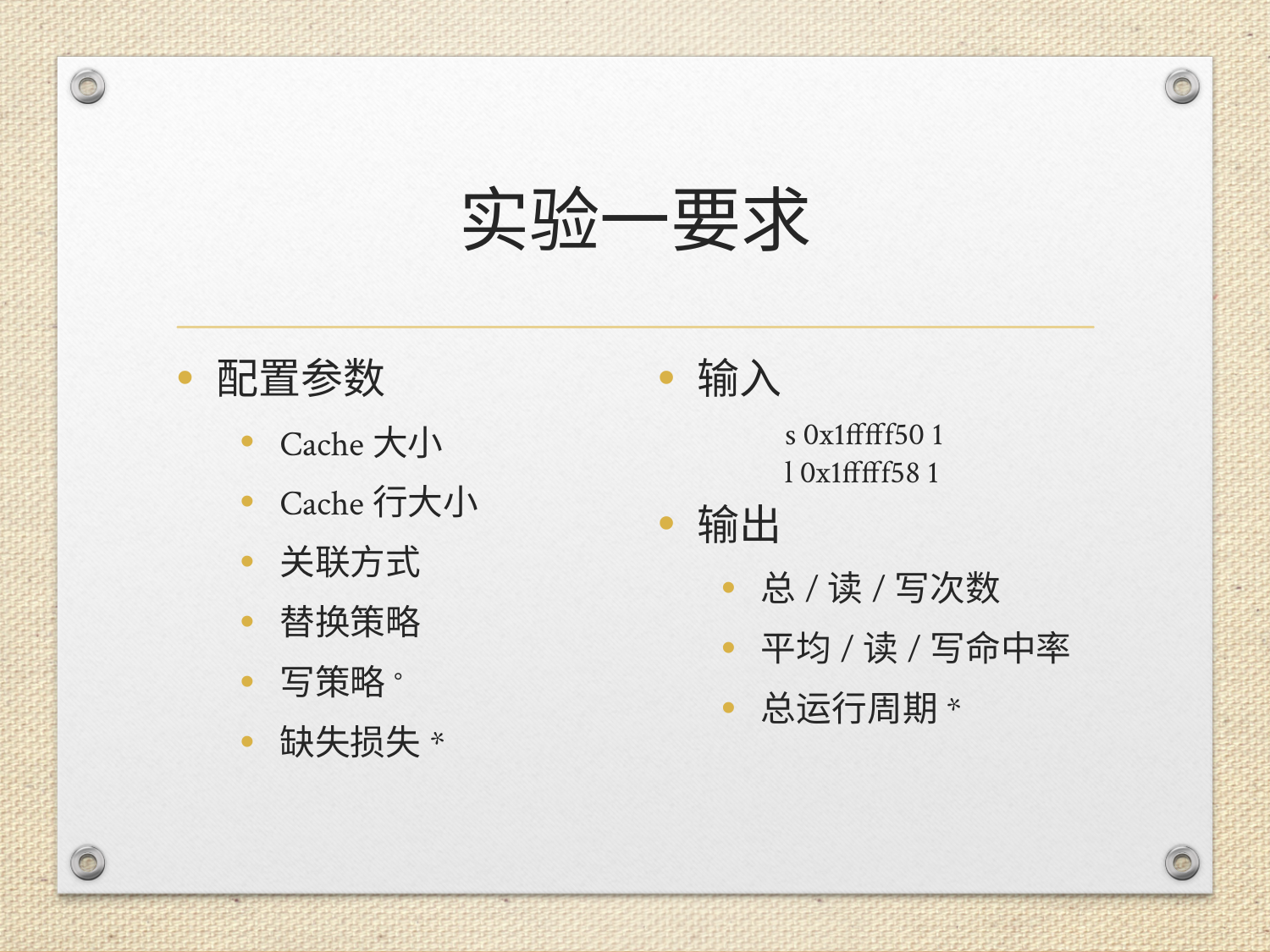

# 实验一要求
配置参数
Cache大小
Cache行大小
关联方式
替换策略
写策略°
缺失损失*
输入
s 0x1fffff50 1
l 0x1fffff58 1
输出
总/读/写次数
平均/读/写命中率
总运行周期*